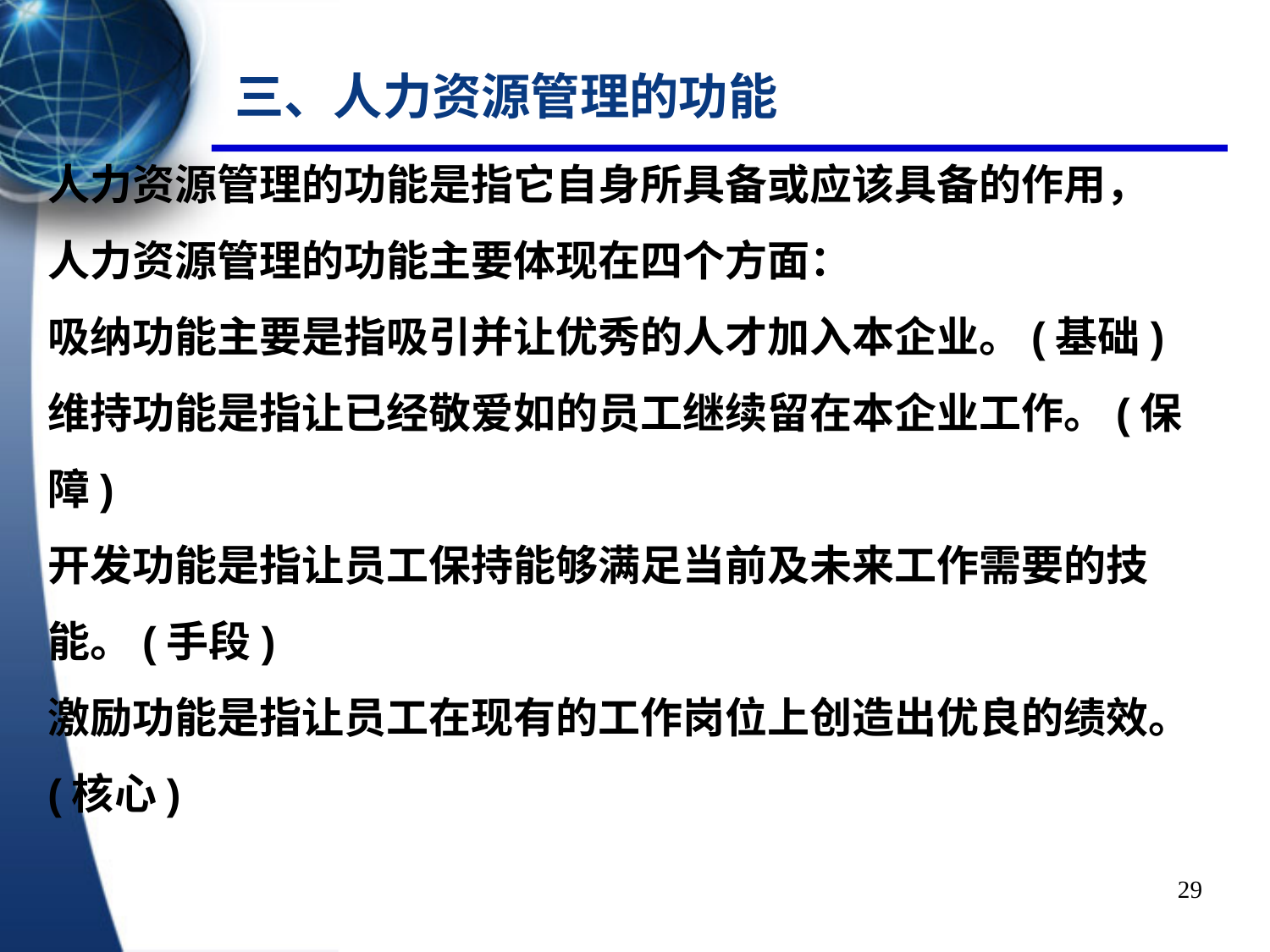

三、人力资源管理的功能
人力资源管理的功能是指它自身所具备或应该具备的作用，
人力资源管理的功能主要体现在四个方面：
吸纳功能主要是指吸引并让优秀的人才加入本企业。(基础)
维持功能是指让已经敬爱如的员工继续留在本企业工作。(保障)
开发功能是指让员工保持能够满足当前及未来工作需要的技能。(手段)
激励功能是指让员工在现有的工作岗位上创造出优良的绩效。(核心)
29